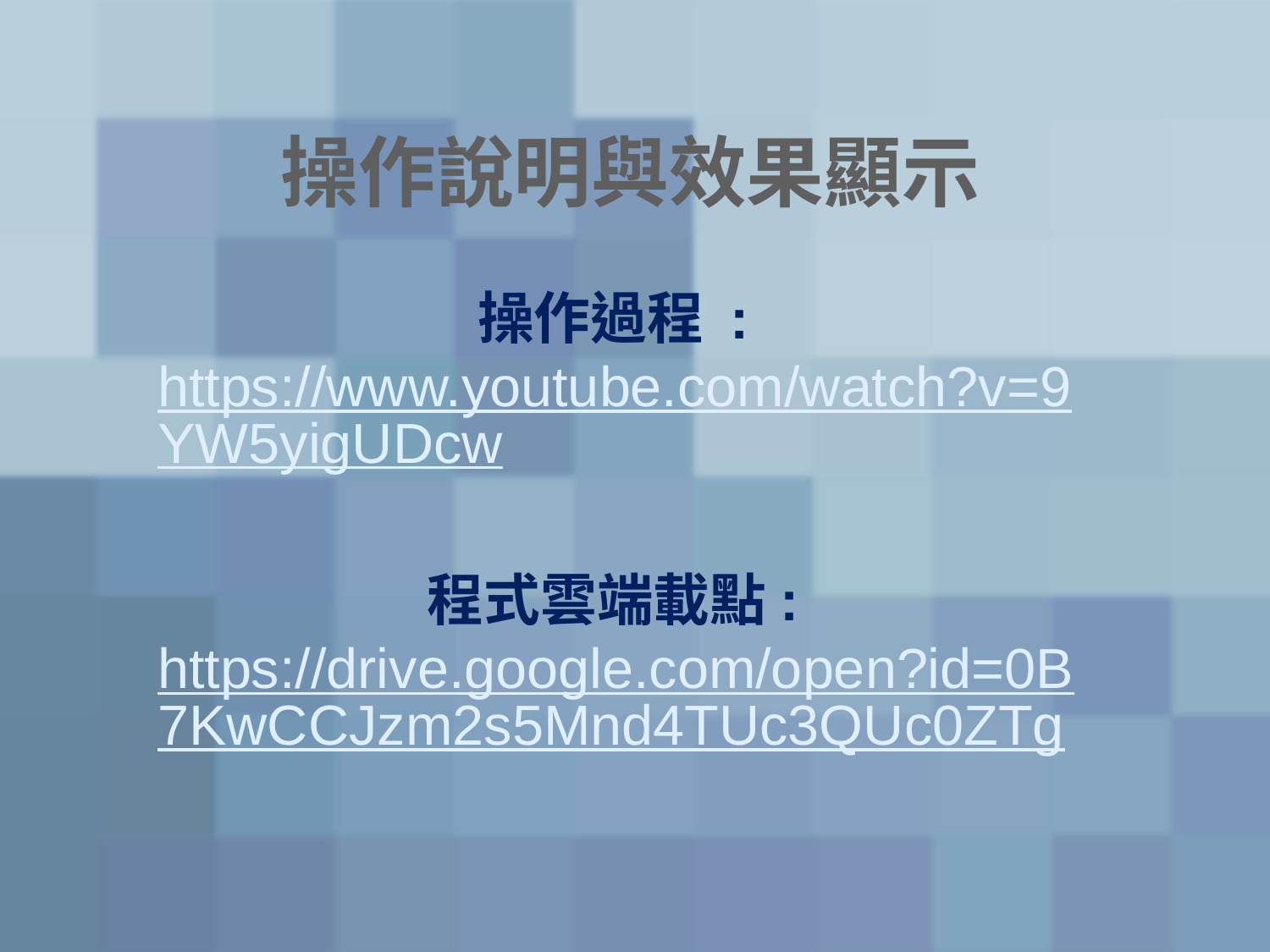

# 操作說明與效果顯示
操作過程 : https://www.youtube.com/watch?v=9YW5yigUDcw

程式雲端載點: https://drive.google.com/open?id=0B7KwCCJzm2s5Mnd4TUc3QUc0ZTg